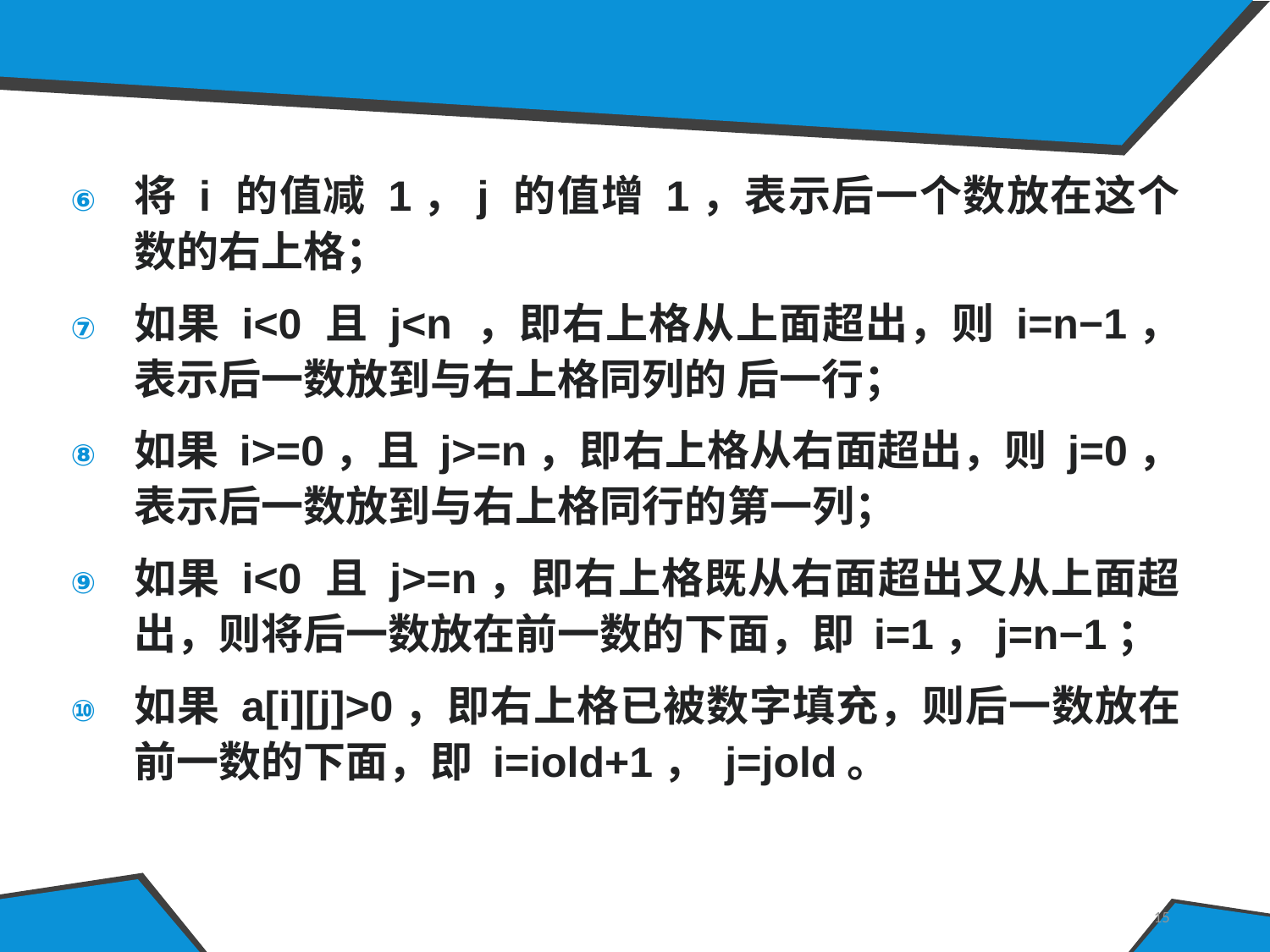

#
将 i 的值减 1，j 的值增 1，表示后一个数放在这个数的右上格；
如果 i<0 且 j<n ，即右上格从上面超出，则 i=n−1，表示后一数放到与右上格同列的 后一行；
如果 i>=0，且 j>=n，即右上格从右面超出，则 j=0，表示后一数放到与右上格同行的第一列；
如果 i<0 且 j>=n，即右上格既从右面超出又从上面超出，则将后一数放在前一数的下面，即 i=1，j=n−1；
如果 a[i][j]>0，即右上格已被数字填充，则后一数放在前一数的下面，即 i=iold+1， j=jold。
15